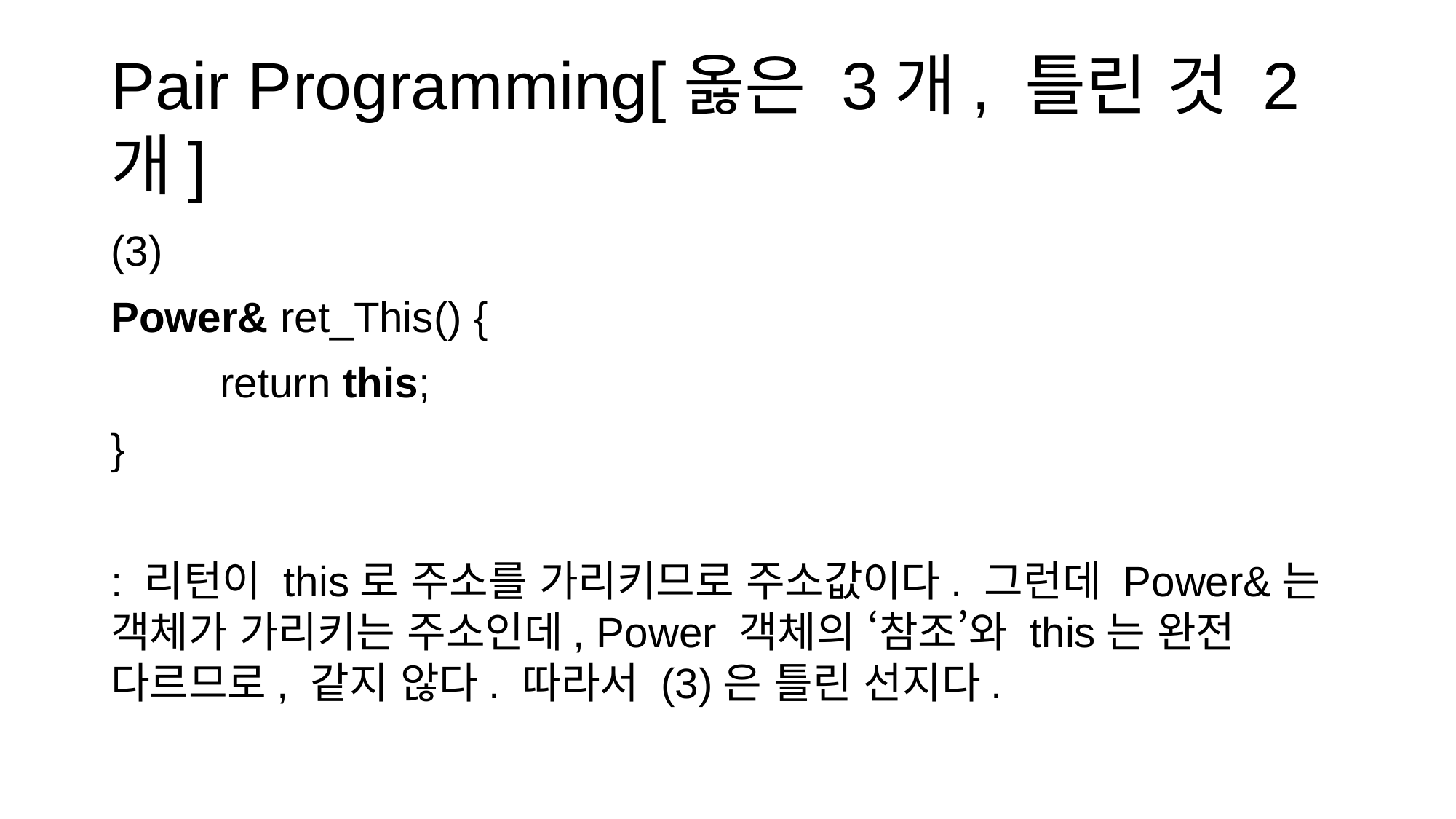

# Pair Programming[옳은 3개, 틀린 것 2개]
(3)
Power& ret_This() {
	return this;
}

: 리턴이 this로 주소를 가리키므로 주소값이다. 그런데 Power&는 객체가 가리키는 주소인데, Power 객체의 ‘참조’와 this는 완전 다르므로, 같지 않다. 따라서 (3)은 틀린 선지다.